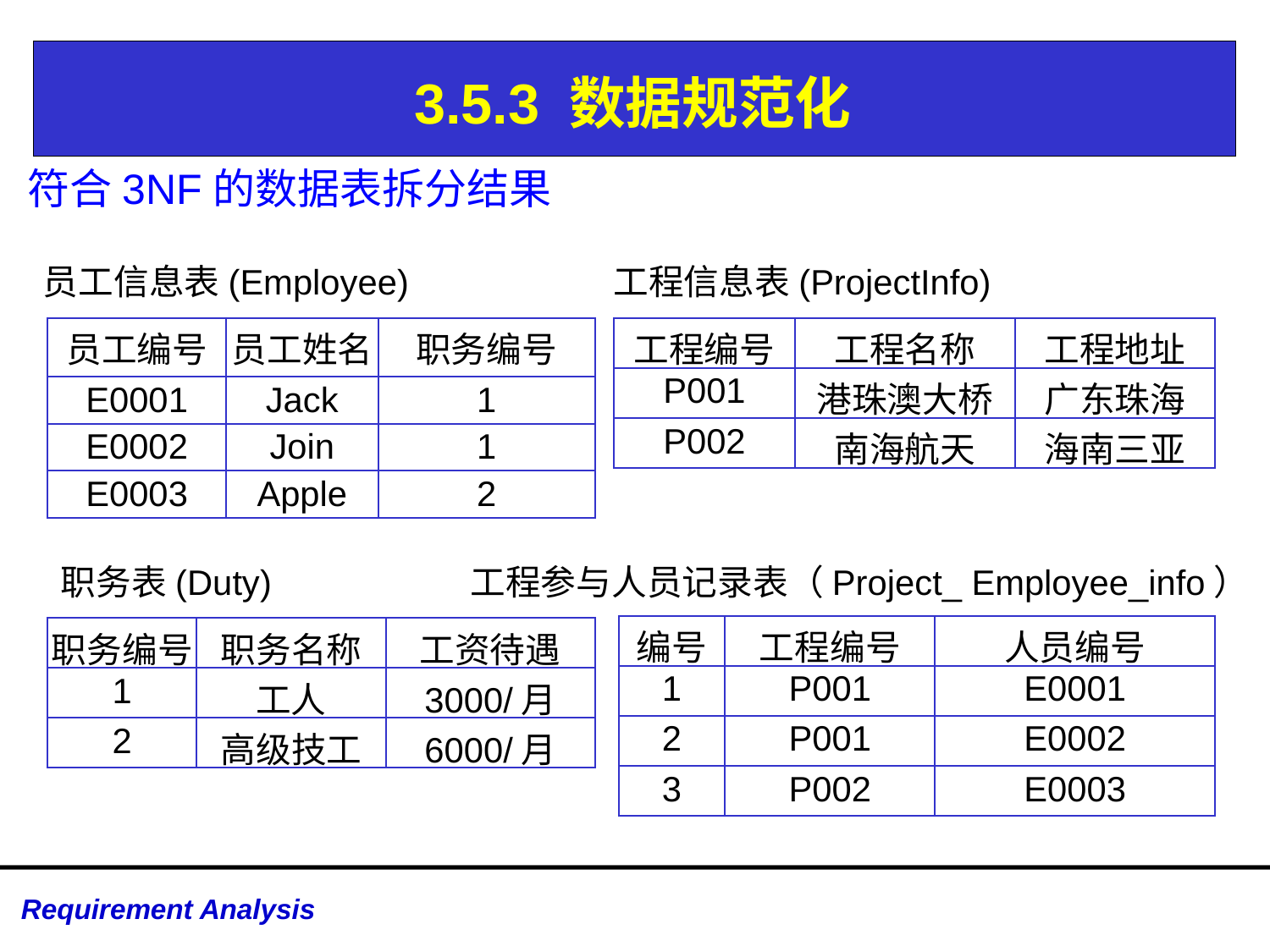

# 3.5.3 数据规范化
符合3NF的数据表拆分结果
员工信息表(Employee)
工程信息表(ProjectInfo)
| 员工编号 | 员工姓名 | 职务编号 |
| --- | --- | --- |
| E0001 | Jack | 1 |
| E0002 | Join | 1 |
| E0003 | Apple | 2 |
| 工程编号 | 工程名称 | 工程地址 |
| --- | --- | --- |
| P001 | 港珠澳大桥 | 广东珠海 |
| P002 | 南海航天 | 海南三亚 |
工程参与人员记录表（Project_ Employee_info）
职务表(Duty)
| 编号 | 工程编号 | 人员编号 |
| --- | --- | --- |
| 1 | P001 | E0001 |
| 2 | P001 | E0002 |
| 3 | P002 | E0003 |
| 职务编号 | 职务名称 | 工资待遇 |
| --- | --- | --- |
| 1 | 工人 | 3000/月 |
| 2 | 高级技工 | 6000/月 |